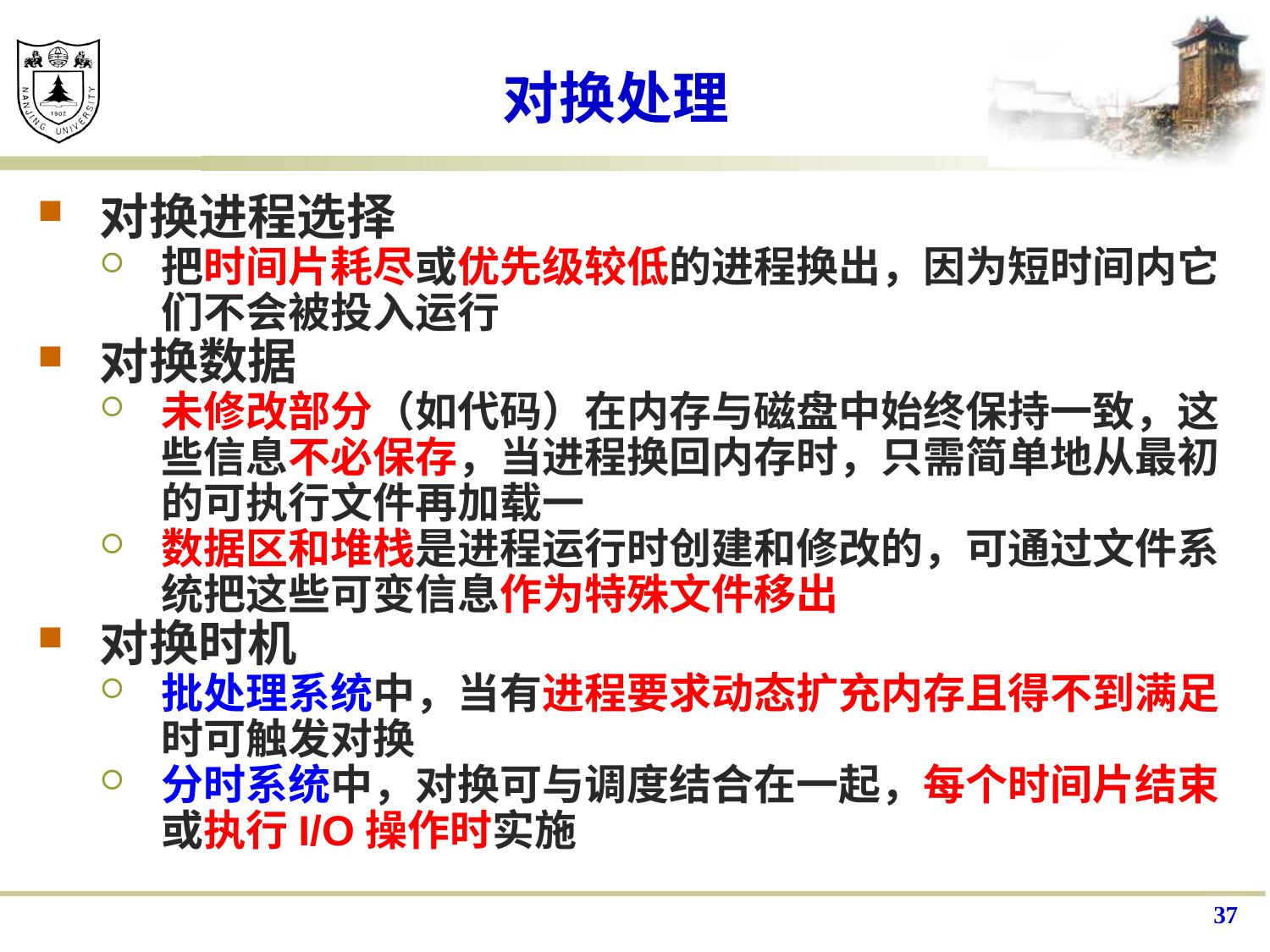

# 对换处理
对换进程选择
把时间片耗尽或优先级较低的进程换出，因为短时间内它们不会被投入运行
对换数据
未修改部分（如代码）在内存与磁盘中始终保持一致，这些信息不必保存，当进程换回内存时，只需简单地从最初的可执行文件再加载一
数据区和堆栈是进程运行时创建和修改的，可通过文件系统把这些可变信息作为特殊文件移出
对换时机
批处理系统中，当有进程要求动态扩充内存且得不到满足时可触发对换
分时系统中，对换可与调度结合在一起，每个时间片结束或执行I/O操作时实施

37